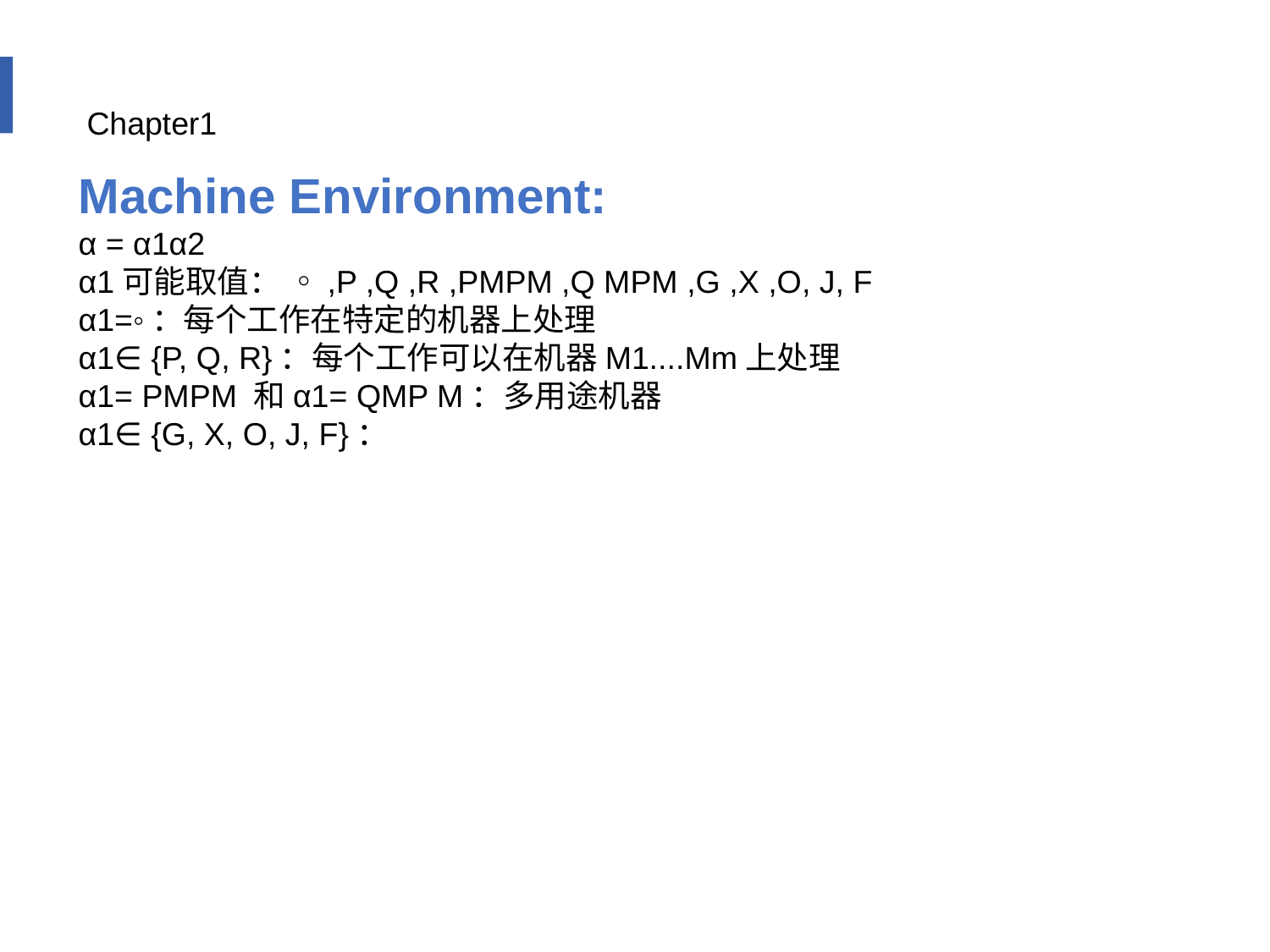

Chapter1
Machine Environment:
α = α1α2
α1可能取值： ◦,P ,Q ,R ,PMPM ,Q MPM ,G ,X ,O, J, F
α1=◦：每个工作在特定的机器上处理
α1∈ {P, Q, R}：每个工作可以在机器M1....Mm上处理
α1= PMPM 和α1= QMP M：多用途机器
α1∈ {G, X, O, J, F}：